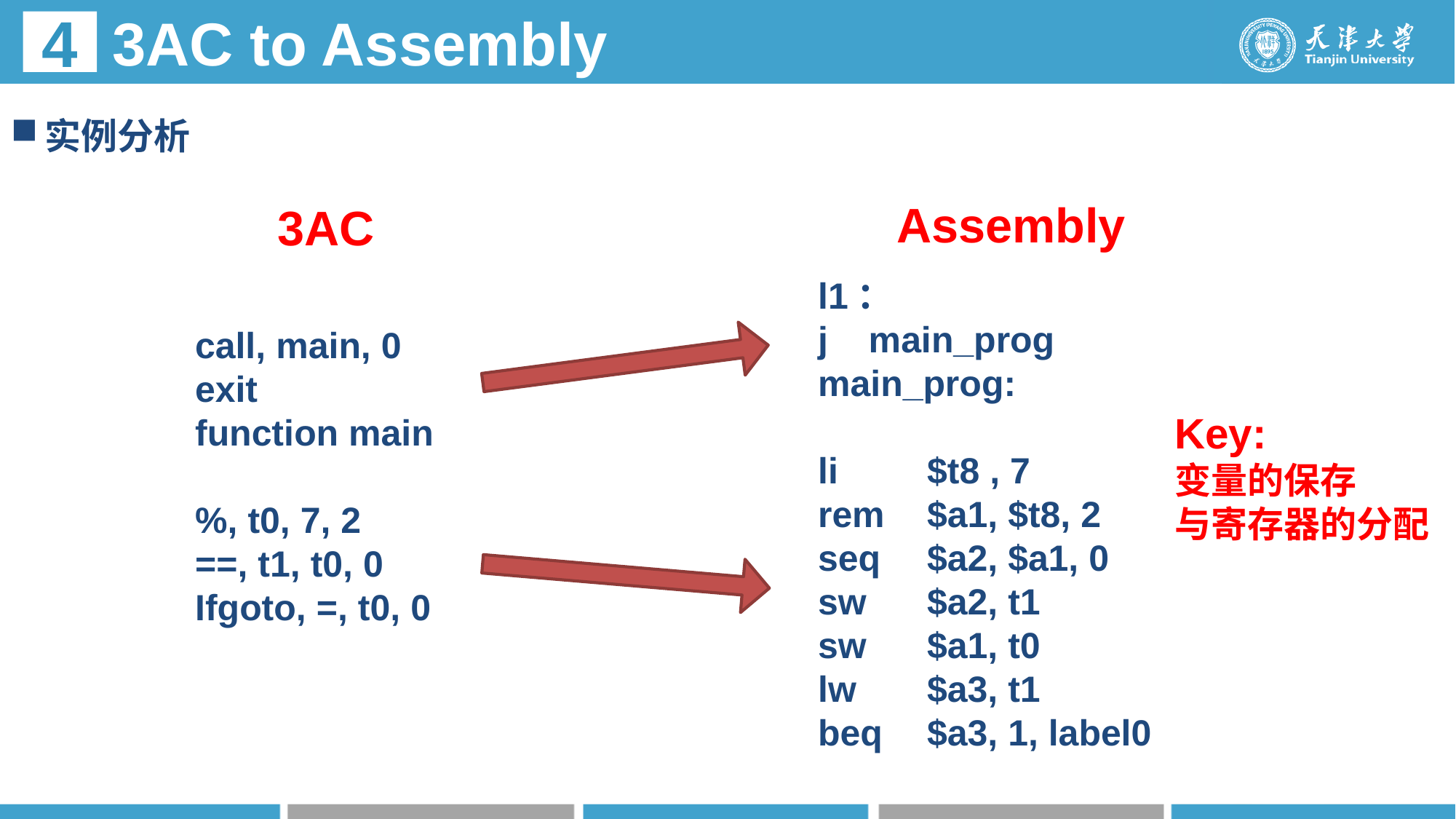

# 3AC to Assembly
4
实例分析
Assembly
3AC
l1：
j    main_prog
main_prog:

li	$t8 , 7
rem	$a1, $t8, 2
seq	$a2, $a1, 0
sw	$a2, t1
sw	$a1, t0
lw	$a3, t1
beq	$a3, 1, label0
call, main, 0
exit
function main

%, t0, 7, 2
==, t1, t0, 0
Ifgoto, =, t0, 0

Key:
变量的保存
与寄存器的分配

18